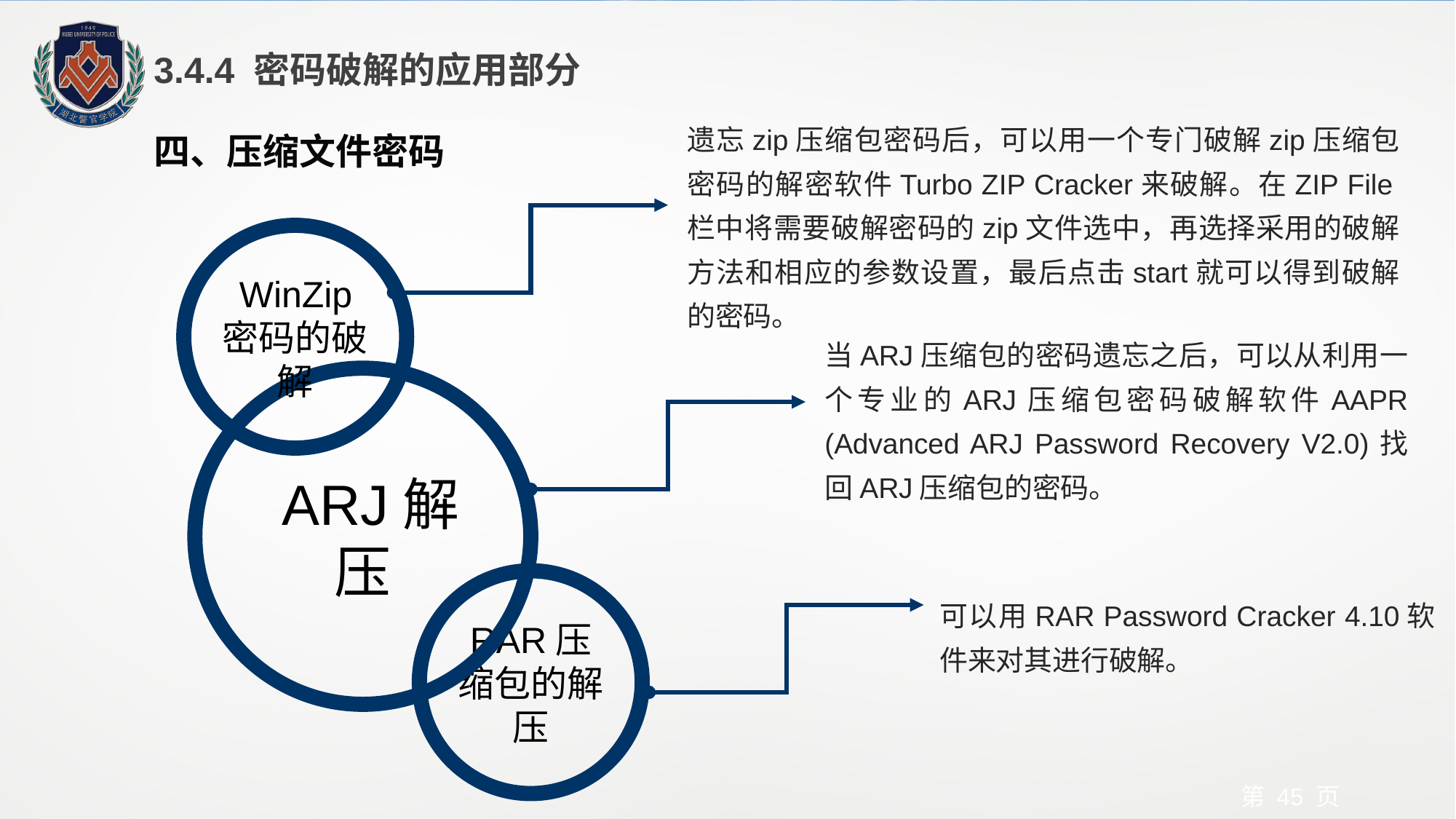

3.4.4 密码破解的应用部分
四、压缩文件密码
遗忘zip压缩包密码后，可以用一个专门破解zip压缩包密码的解密软件Turbo ZIP Cracker来破解。在ZIP File栏中将需要破解密码的zip文件选中，再选择采用的破解方法和相应的参数设置，最后点击start就可以得到破解的密码。
 WinZip密码的破解
当ARJ压缩包的密码遗忘之后，可以从利用一个专业的ARJ压缩包密码破解软件AAPR (Advanced ARJ Password Recovery V2.0)找回ARJ压缩包的密码。
 ARJ解压
可以用RAR Password Cracker 4.10软件来对其进行破解。
RAR压缩包的解压